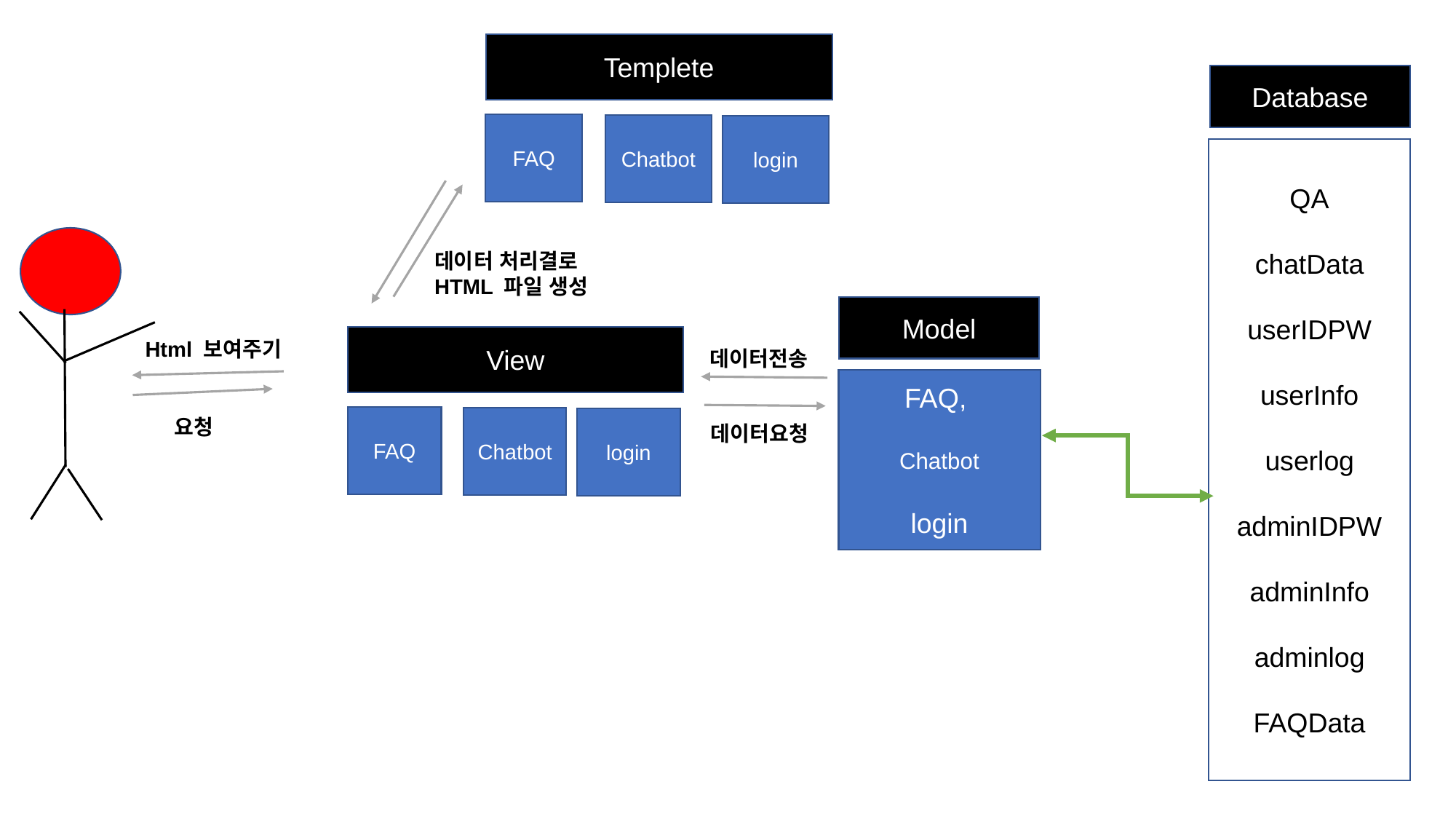

Templete

FAQ
​Chatbot
login
Database
QA

chatData

userIDPW

userInfo

userlog

adminIDPW

adminInfo

adminlog

FAQData

데이터 처리결로
HTML 파일 생성
Model
FAQ,

Chatbot

login
View
FAQ
​Chatbot
login
Html 보여주기
데이터전송
요청
데이터요청